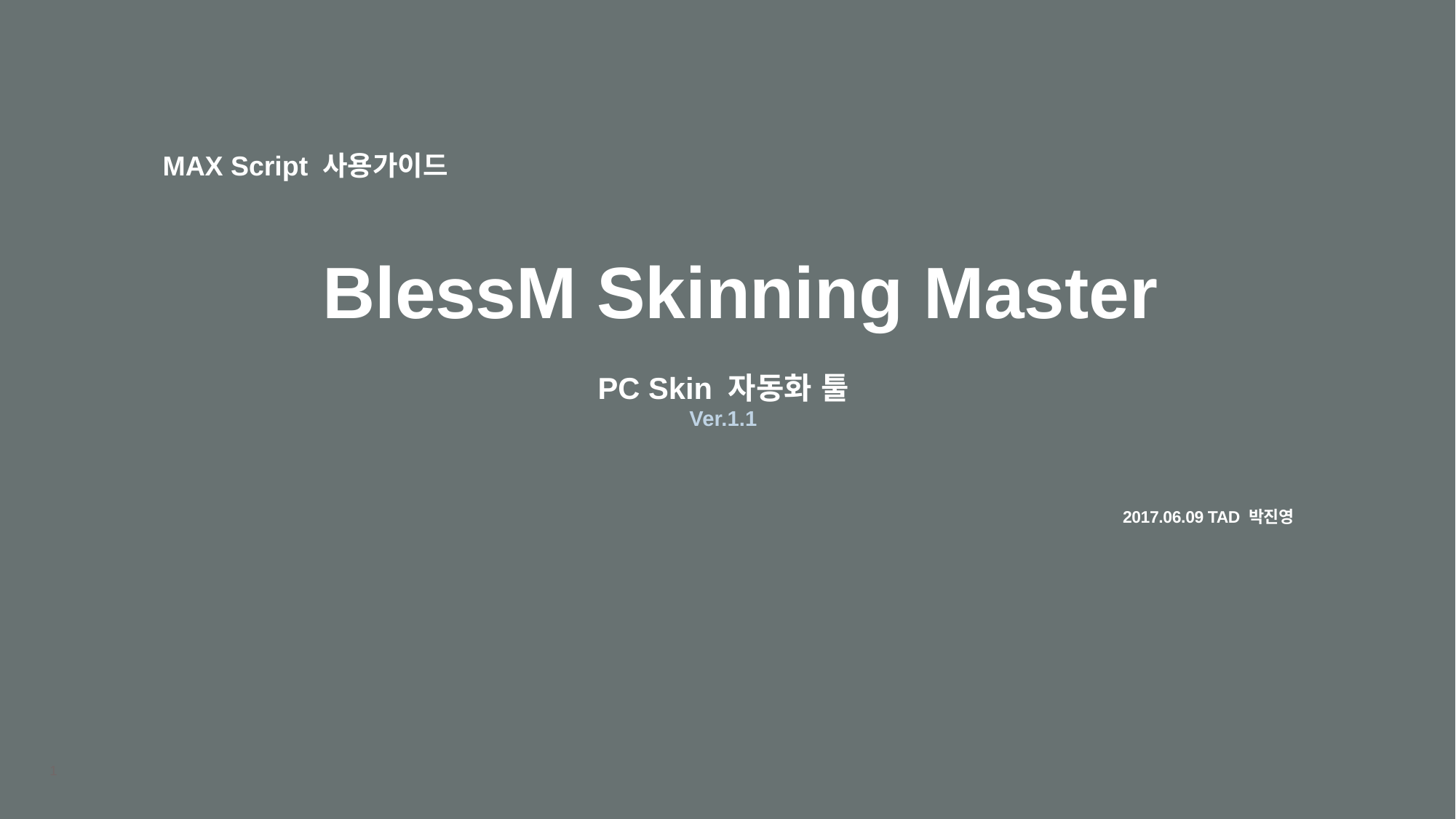

MAX Script 사용가이드
# BlessM Skinning Master
PC Skin 자동화 툴
Ver.1.1
2017.06.09 TAD 박진영